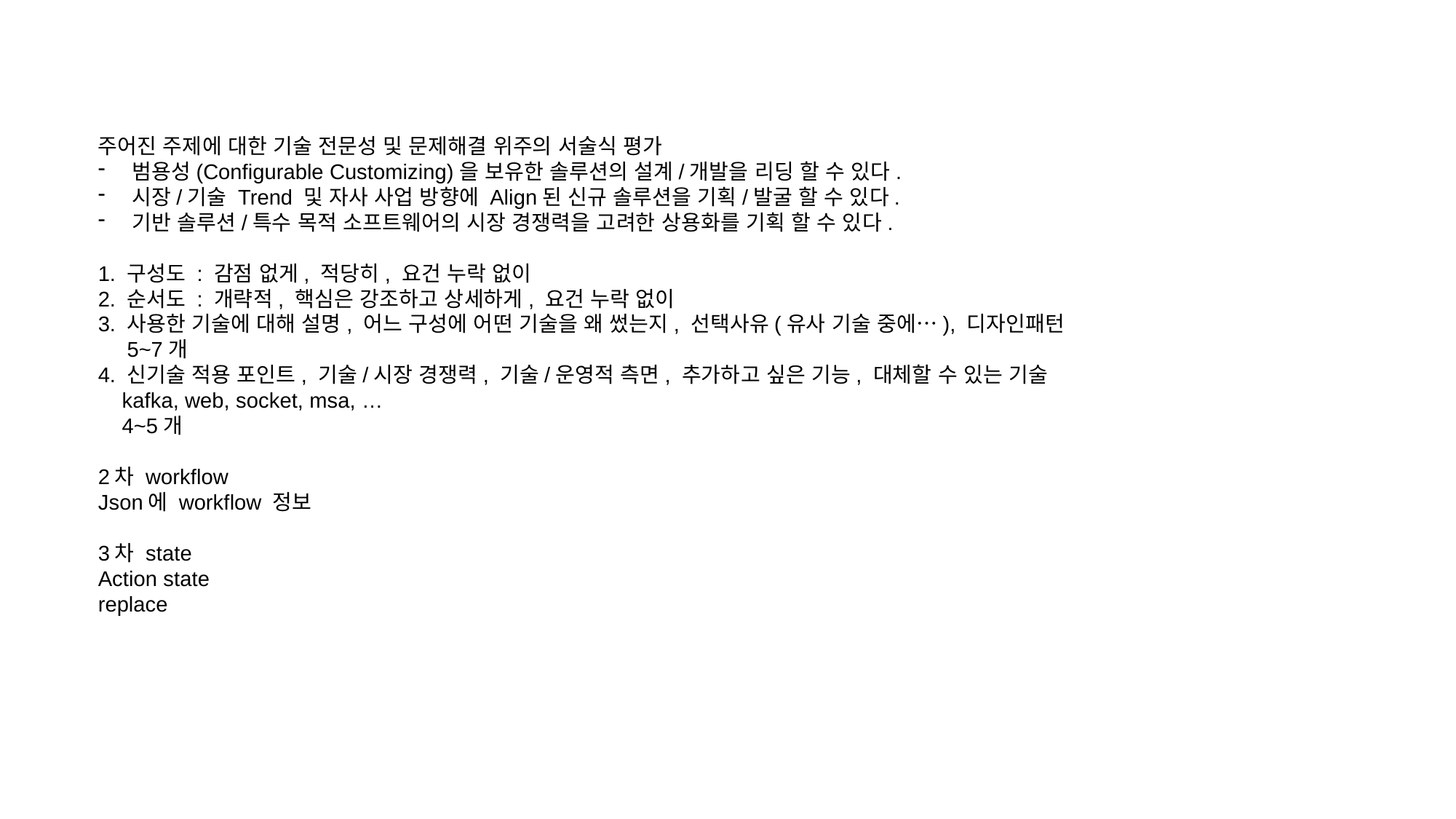

주어진 주제에 대한 기술 전문성 및 문제해결 위주의 서술식 평가
범용성(Configurable Customizing)을 보유한 솔루션의 설계/개발을 리딩 할 수 있다.
시장/기술 Trend 및 자사 사업 방향에 Align된 신규 솔루션을 기획/발굴 할 수 있다.
기반 솔루션/특수 목적 소프트웨어의 시장 경쟁력을 고려한 상용화를 기획 할 수 있다.

1. 구성도 : 감점 없게, 적당히, 요건 누락 없이
2. 순서도 : 개략적, 핵심은 강조하고 상세하게, 요건 누락 없이
3. 사용한 기술에 대해 설명, 어느 구성에 어떤 기술을 왜 썼는지, 선택사유(유사 기술 중에…), 디자인패턴
    5~7개
4. 신기술 적용 포인트, 기술/시장 경쟁력, 기술/운영적 측면, 추가하고 싶은 기능, 대체할 수 있는 기술
    kafka, web, socket, msa, …
    4~5개

2차 workflow
Json에 workflow 정보

3차 state
Action state
replace